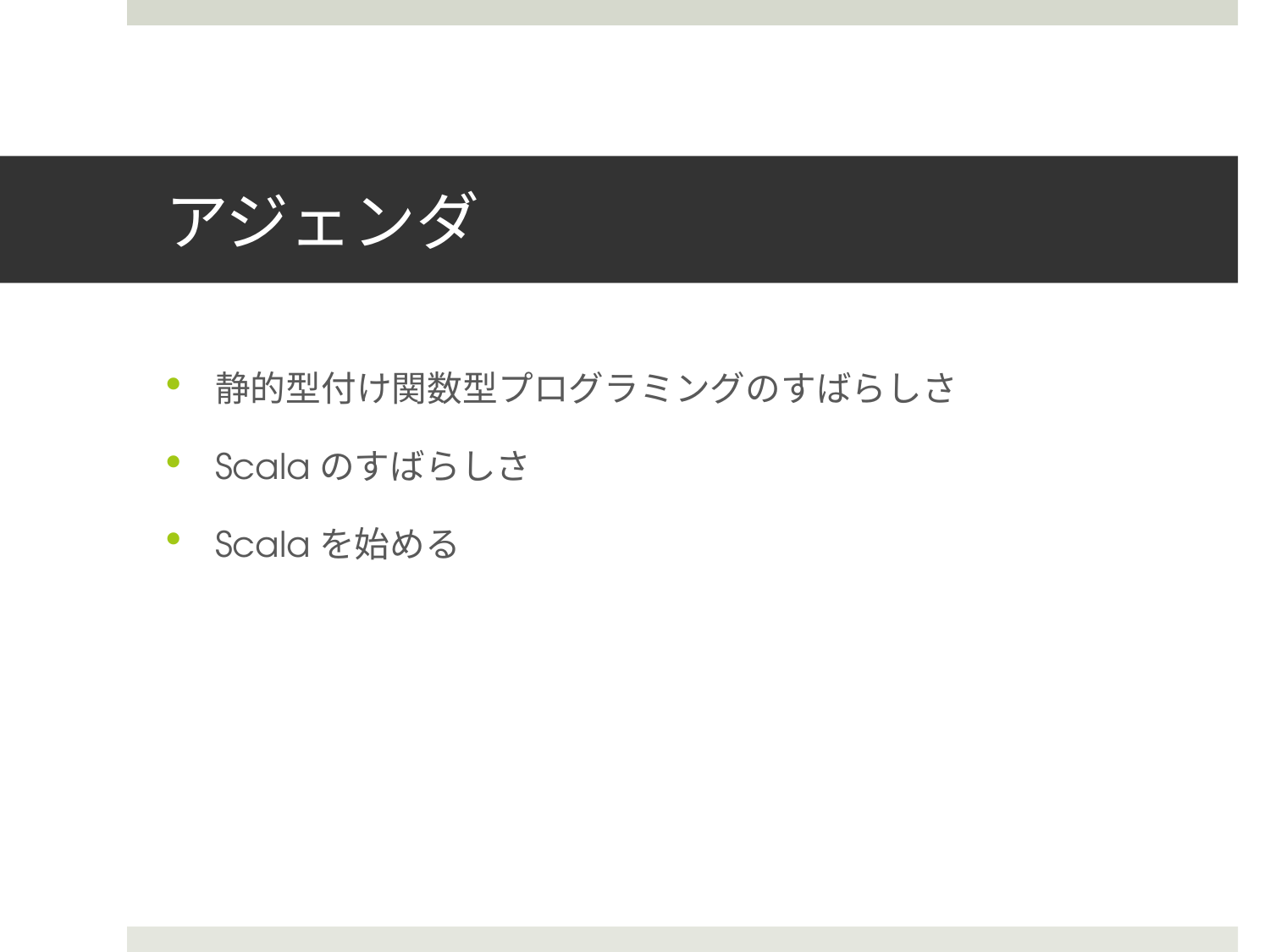

# アジェンダ
静的型付け関数型プログラミングのすばらしさ
Scalaのすばらしさ
Scalaを始める